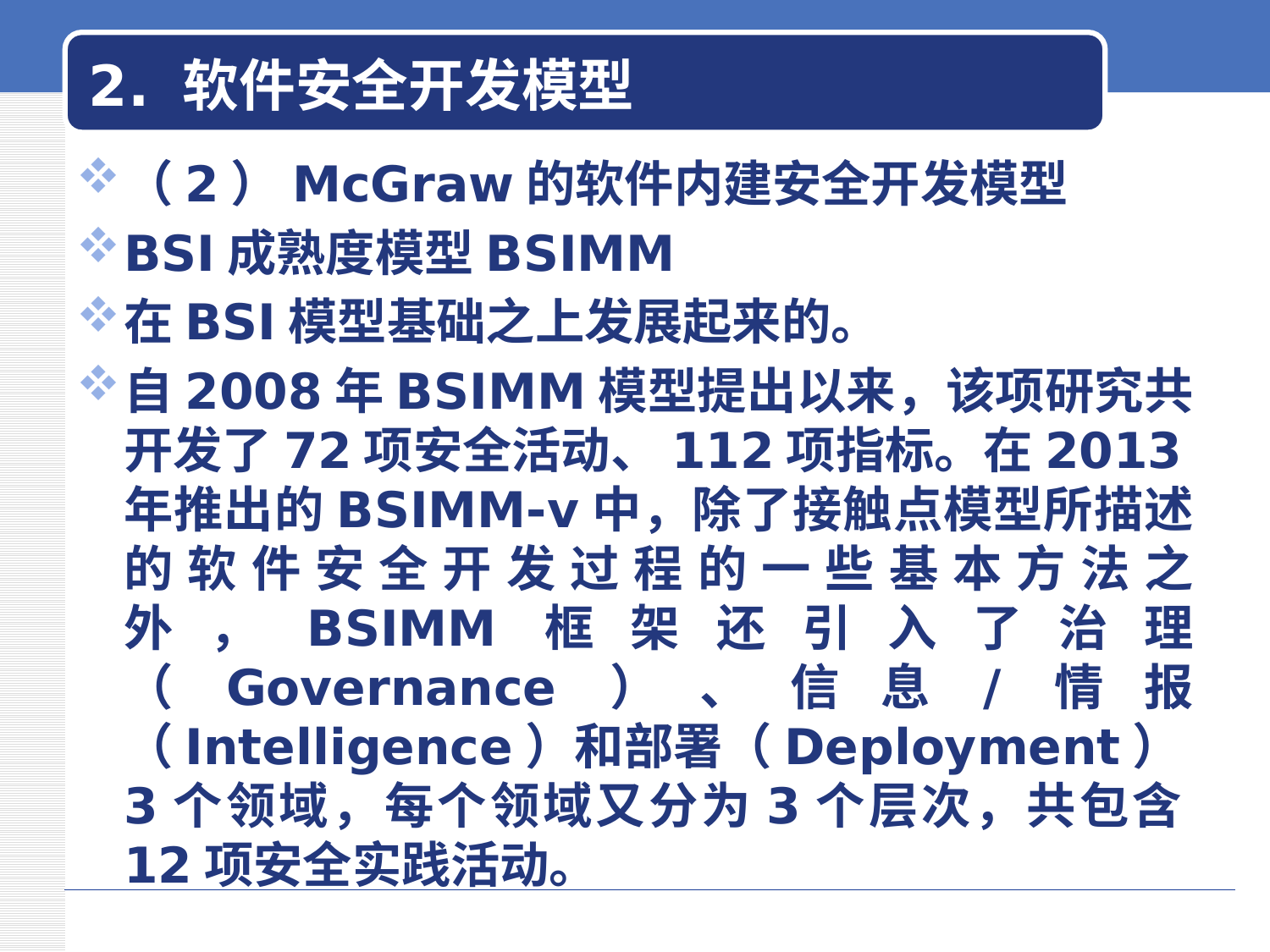

# 2. 软件安全开发模型
（2）McGraw的软件内建安全开发模型
BSI成熟度模型BSIMM
在BSI模型基础之上发展起来的。
自2008年BSIMM模型提出以来，该项研究共开发了72项安全活动、112项指标。在2013年推出的BSIMM-v中，除了接触点模型所描述的软件安全开发过程的一些基本方法之外，BSIMM框架还引入了治理（Governance）、信息/情报（Intelligence）和部署（Deployment）3个领域，每个领域又分为3个层次，共包含12项安全实践活动。